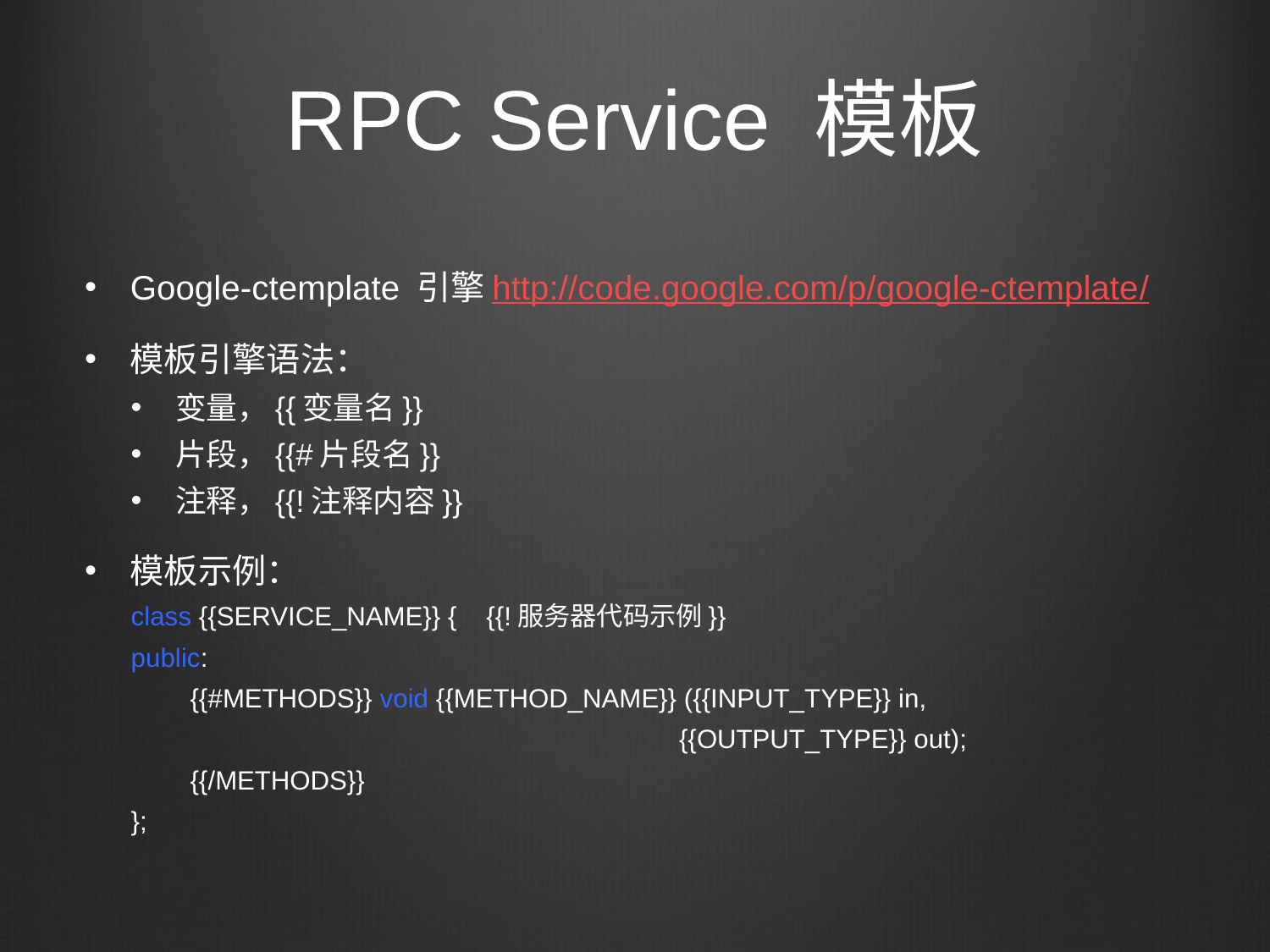

# RPC Service 模板
Google-ctemplate 引擎http://code.google.com/p/google-ctemplate/
模板引擎语法：
变量，{{变量名}}
片段，{{#片段名}}
注释，{{!注释内容}}
模板示例：
class {{SERVICE_NAME}} {    {{!服务器代码示例}}
public:
        {{#METHODS}} void {{METHOD_NAME}} ({{INPUT_TYPE}} in,
                                                                          {{OUTPUT_TYPE}} out);
        {{/METHODS}}
};